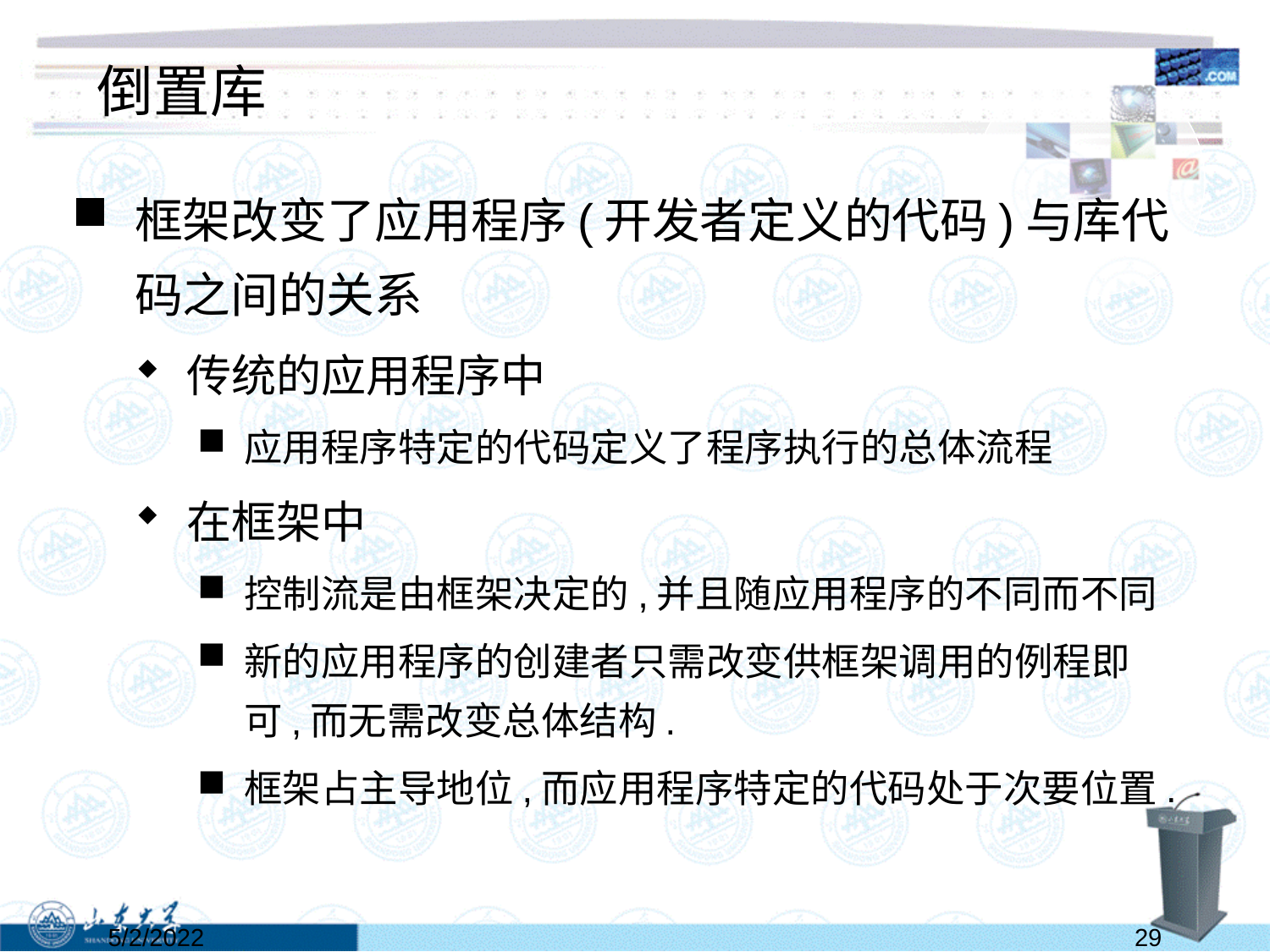

# 倒置库
框架改变了应用程序(开发者定义的代码)与库代码之间的关系
传统的应用程序中
应用程序特定的代码定义了程序执行的总体流程
在框架中
控制流是由框架决定的,并且随应用程序的不同而不同
新的应用程序的创建者只需改变供框架调用的例程即可,而无需改变总体结构.
框架占主导地位,而应用程序特定的代码处于次要位置.
5/2/2022
29